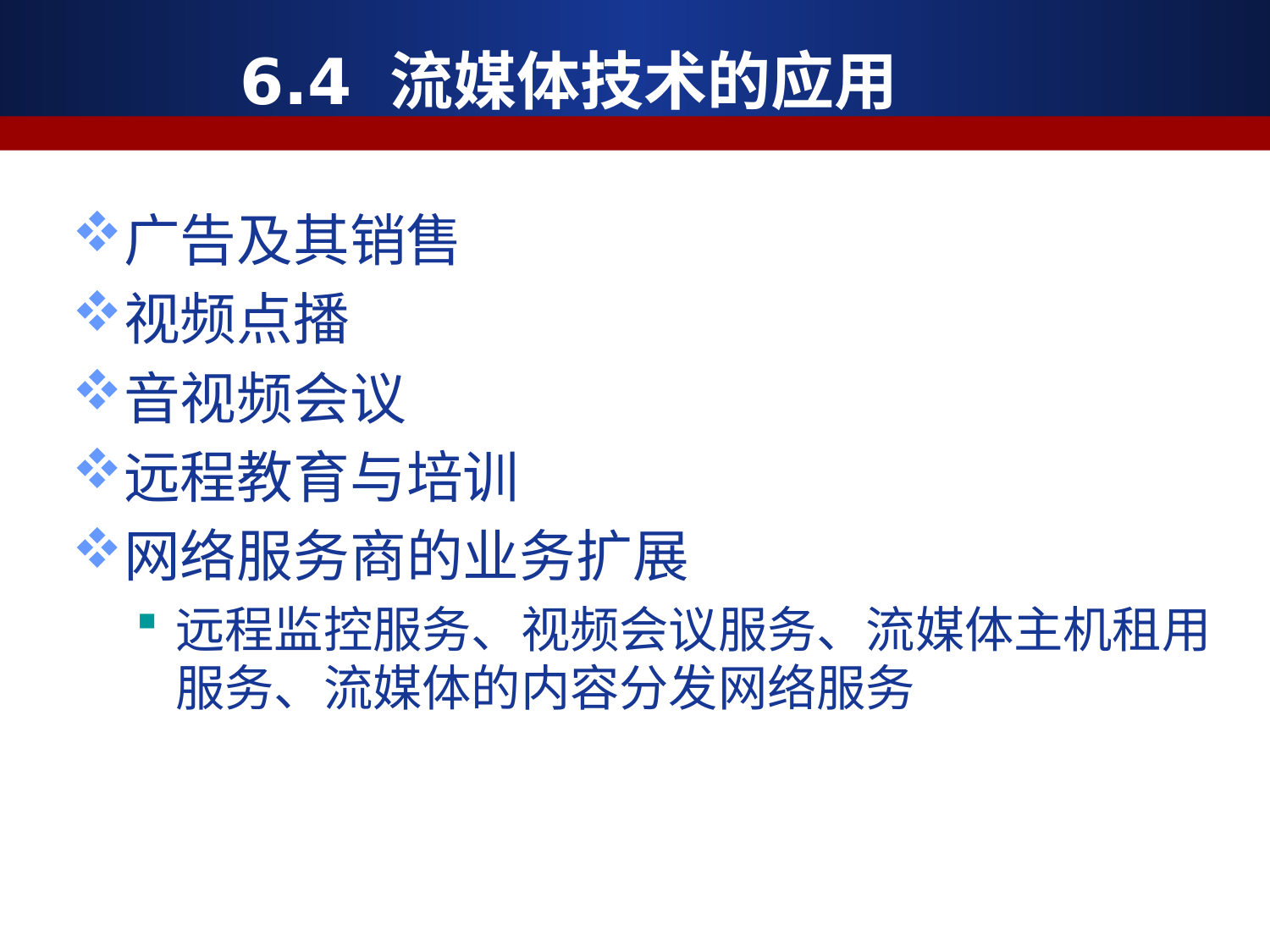

# 6.4 流媒体技术的应用
广告及其销售
视频点播
音视频会议
远程教育与培训
网络服务商的业务扩展
远程监控服务、视频会议服务、流媒体主机租用服务、流媒体的内容分发网络服务